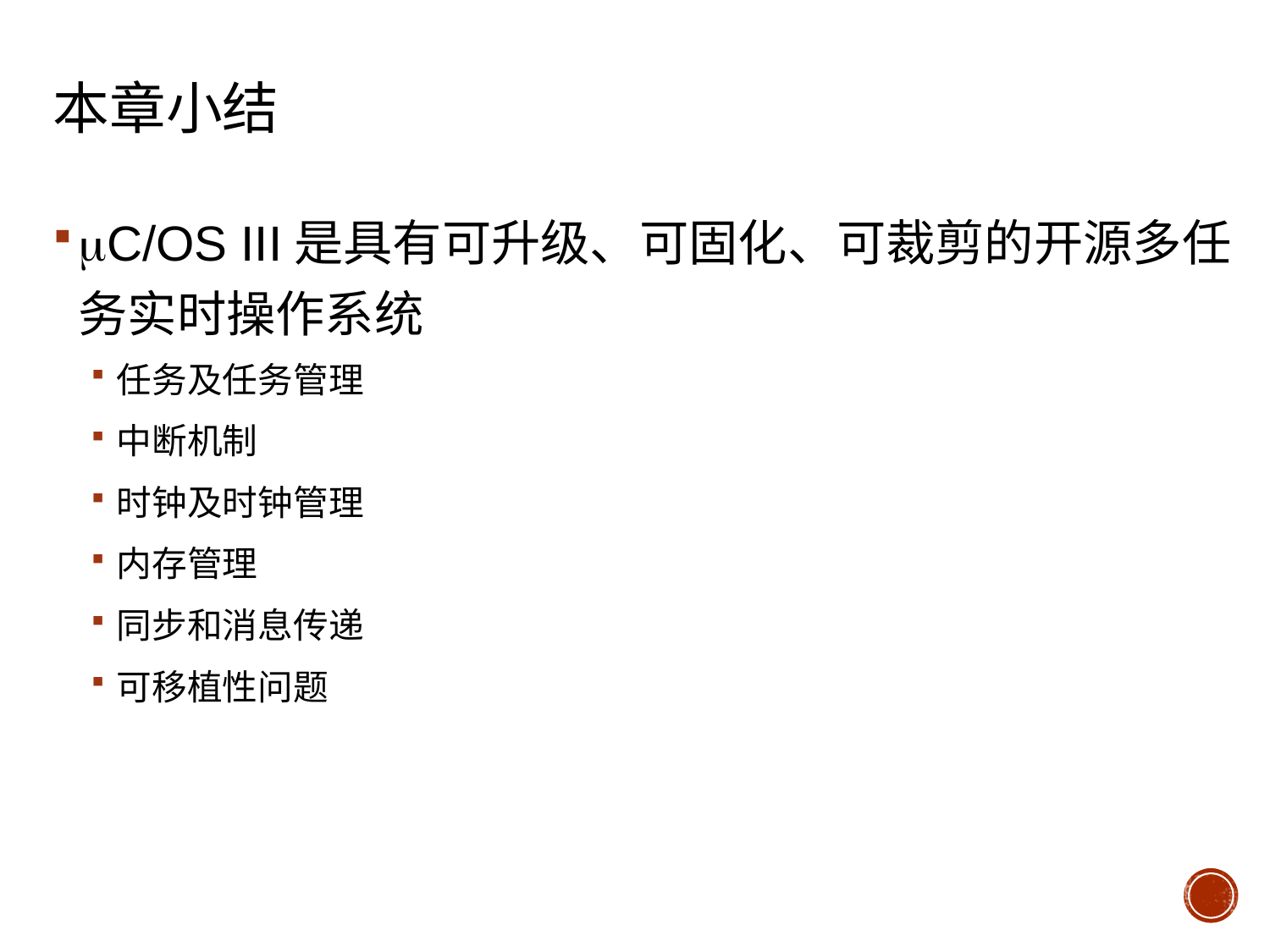

# 本章小结
μC/OS III是具有可升级、可固化、可裁剪的开源多任务实时操作系统
任务及任务管理
中断机制
时钟及时钟管理
内存管理
同步和消息传递
可移植性问题